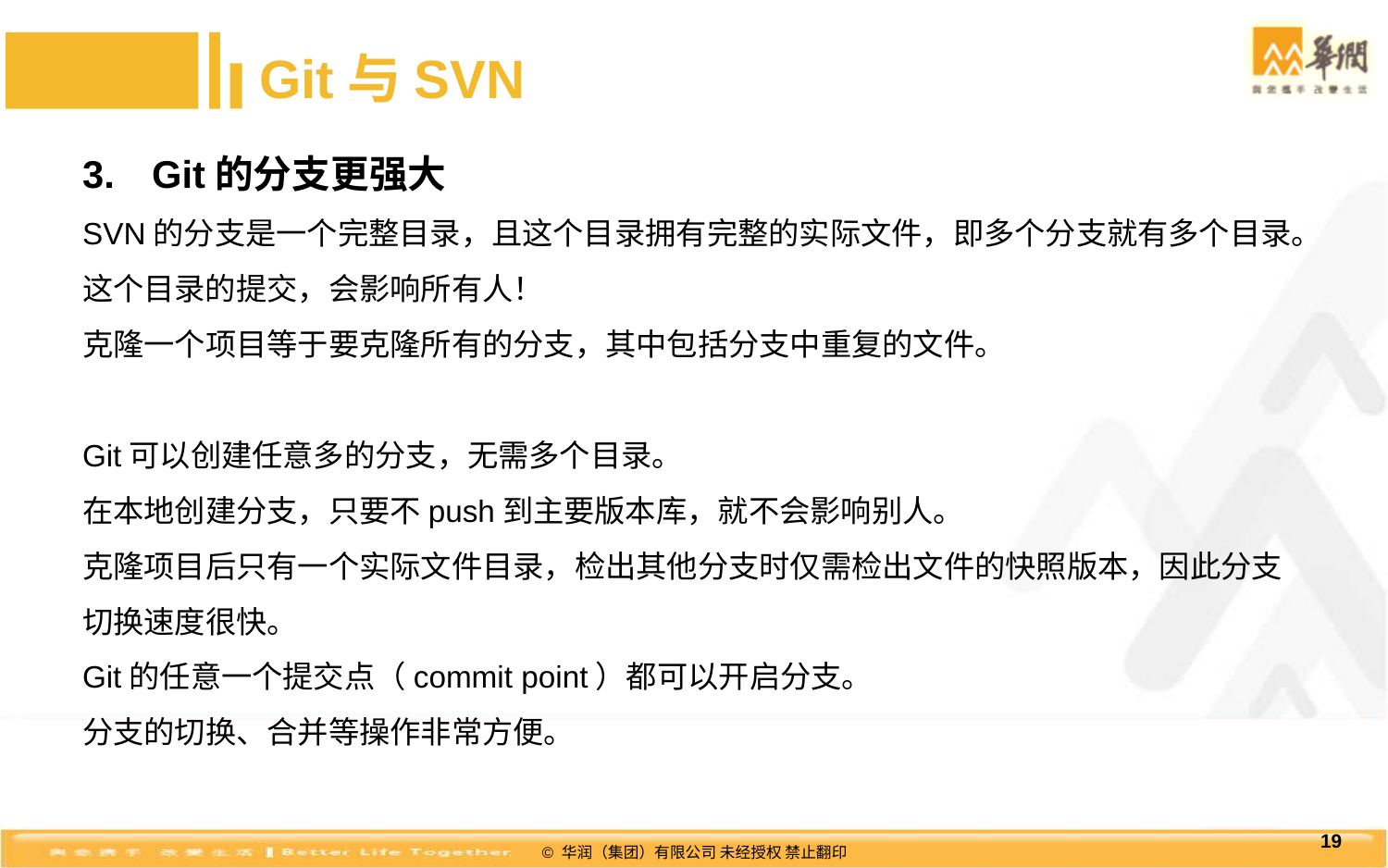

Git与SVN

Git的分支更强大
SVN的分支是一个完整目录，且这个目录拥有完整的实际文件，即多个分支就有多个目录。
这个目录的提交，会影响所有人！
克隆一个项目等于要克隆所有的分支，其中包括分支中重复的文件。

Git可以创建任意多的分支，无需多个目录。
在本地创建分支，只要不push到主要版本库，就不会影响别人。
克隆项目后只有一个实际文件目录，检出其他分支时仅需检出文件的快照版本，因此分支切换速度很快。
Git的任意一个提交点（commit point）都可以开启分支。
分支的切换、合并等操作非常方便。
19